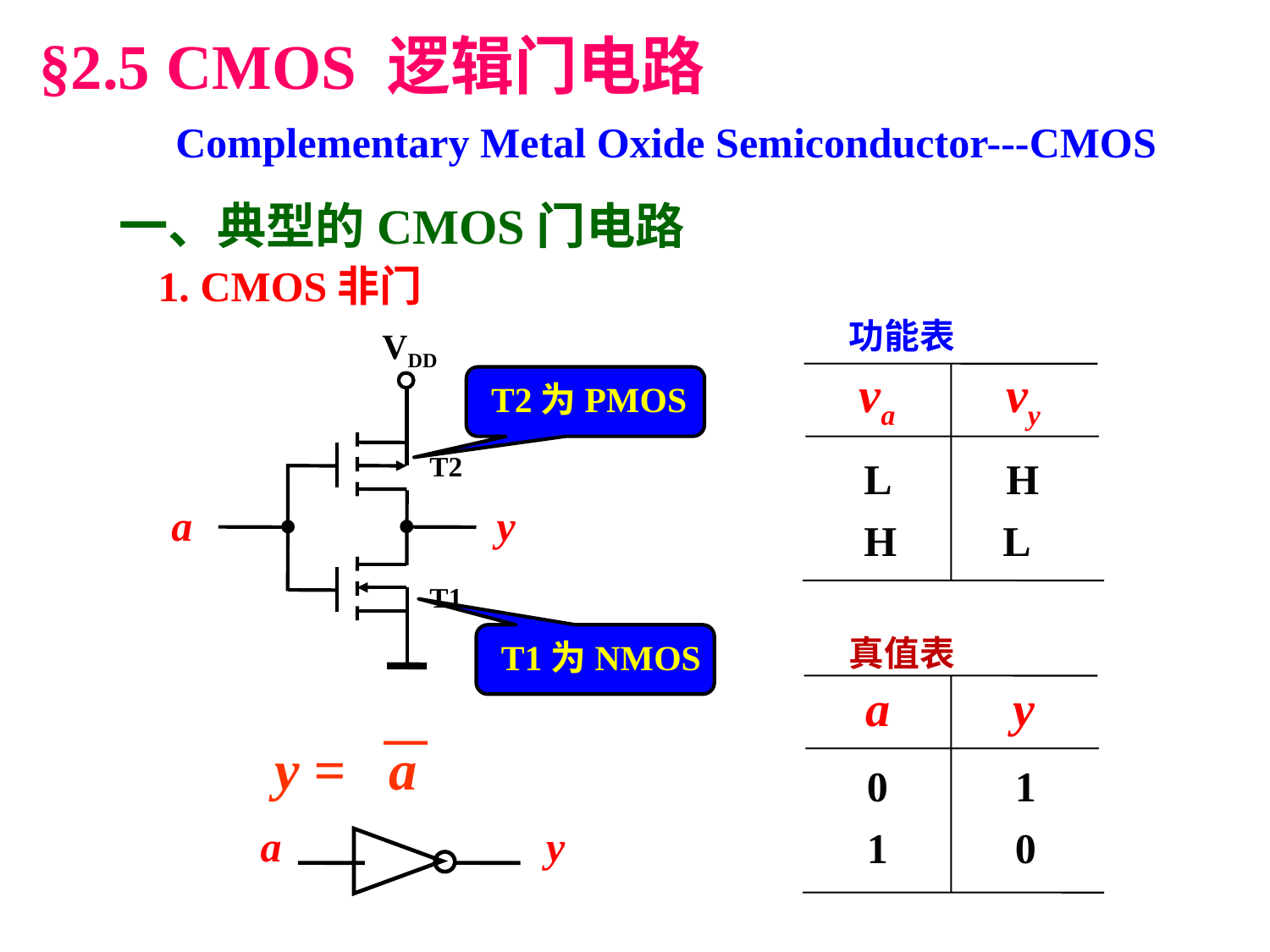

§2.5 CMOS 逻辑门电路

Complementary Metal Oxide Semiconductor---CMOS
一、典型的CMOS门电路
1. CMOS非门
功能表

va         vy
L           H
H          L
VDD

T2
a
y
T1

T2为PMOS

T1为NMOS
真值表

a          y
0            1
1            0

        y =   a

a
y